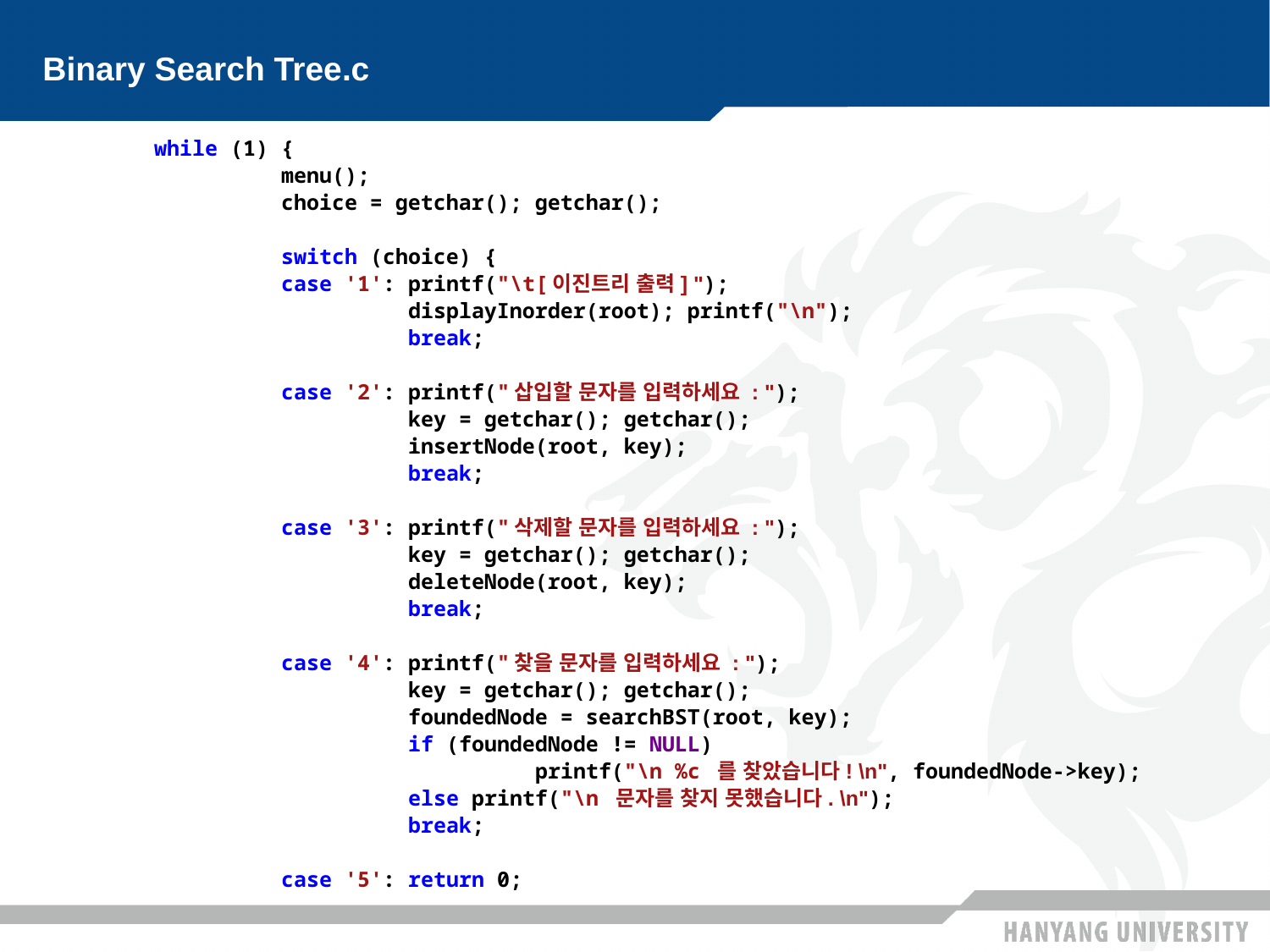

# Binary Search Tree.c
	while (1) {
		menu();
		choice = getchar(); getchar();

		switch (choice) {
		case '1': printf("\t[이진트리 출력] ");
			displayInorder(root); printf("\n");
			break;

		case '2': printf("삽입할 문자를 입력하세요 : ");
			key = getchar(); getchar();
			insertNode(root, key);
			break;

		case '3': printf("삭제할 문자를 입력하세요 : ");
			key = getchar(); getchar();
			deleteNode(root, key);
			break;

		case '4': printf("찾을 문자를 입력하세요 : ");
			key = getchar(); getchar();
			foundedNode = searchBST(root, key);
			if (foundedNode != NULL)
				printf("\n %c 를 찾았습니다! \n", foundedNode->key);
			else printf("\n 문자를 찾지 못했습니다. \n");
			break;

		case '5': return 0;